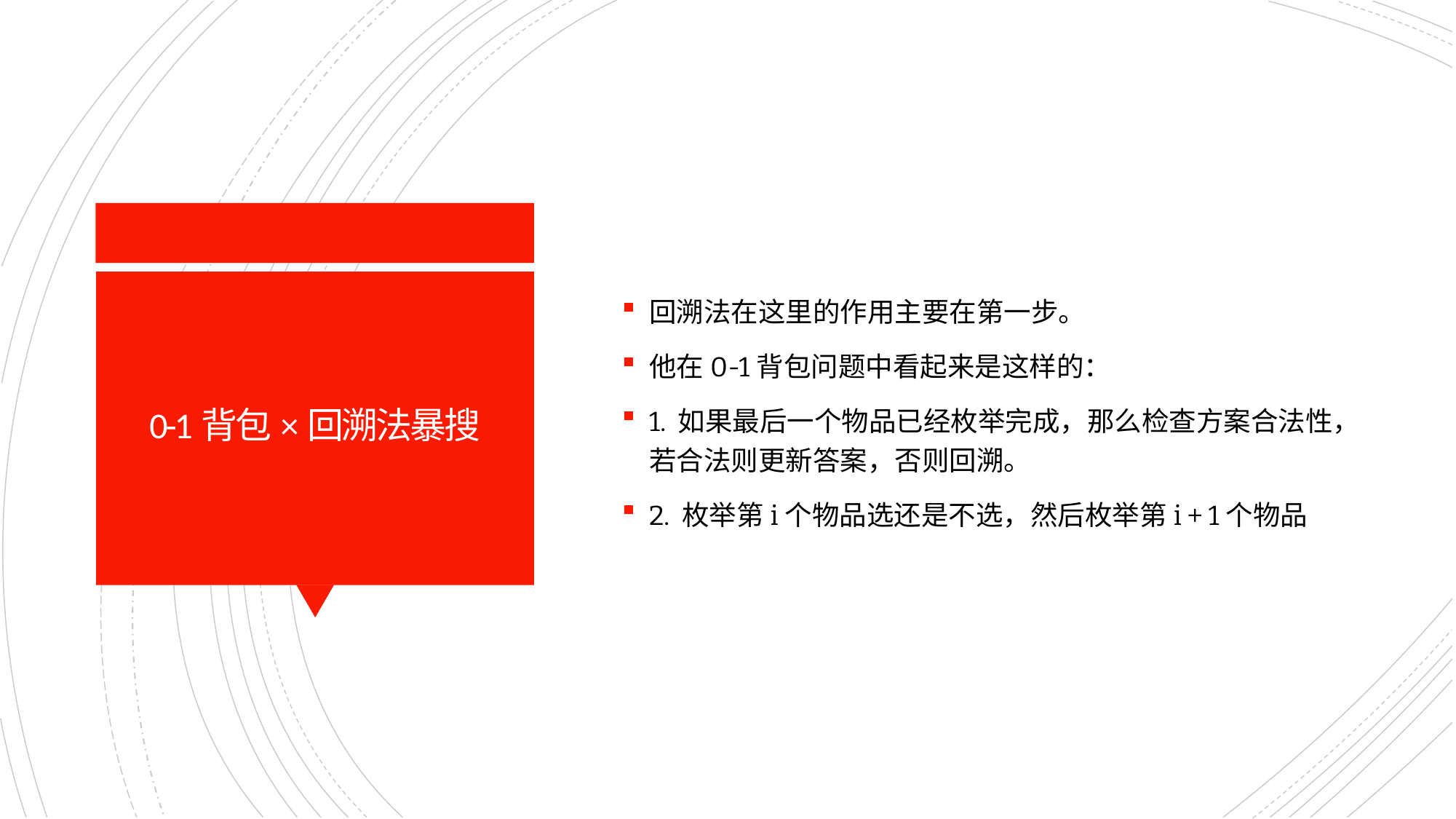

回溯法在这里的作用主要在第一步。
他在0-1背包问题中看起来是这样的：
1. 如果最后一个物品已经枚举完成，那么检查方案合法性，若合法则更新答案，否则回溯。
2. 枚举第i个物品选还是不选，然后枚举第i + 1个物品
# 0-1背包×回溯法暴搜